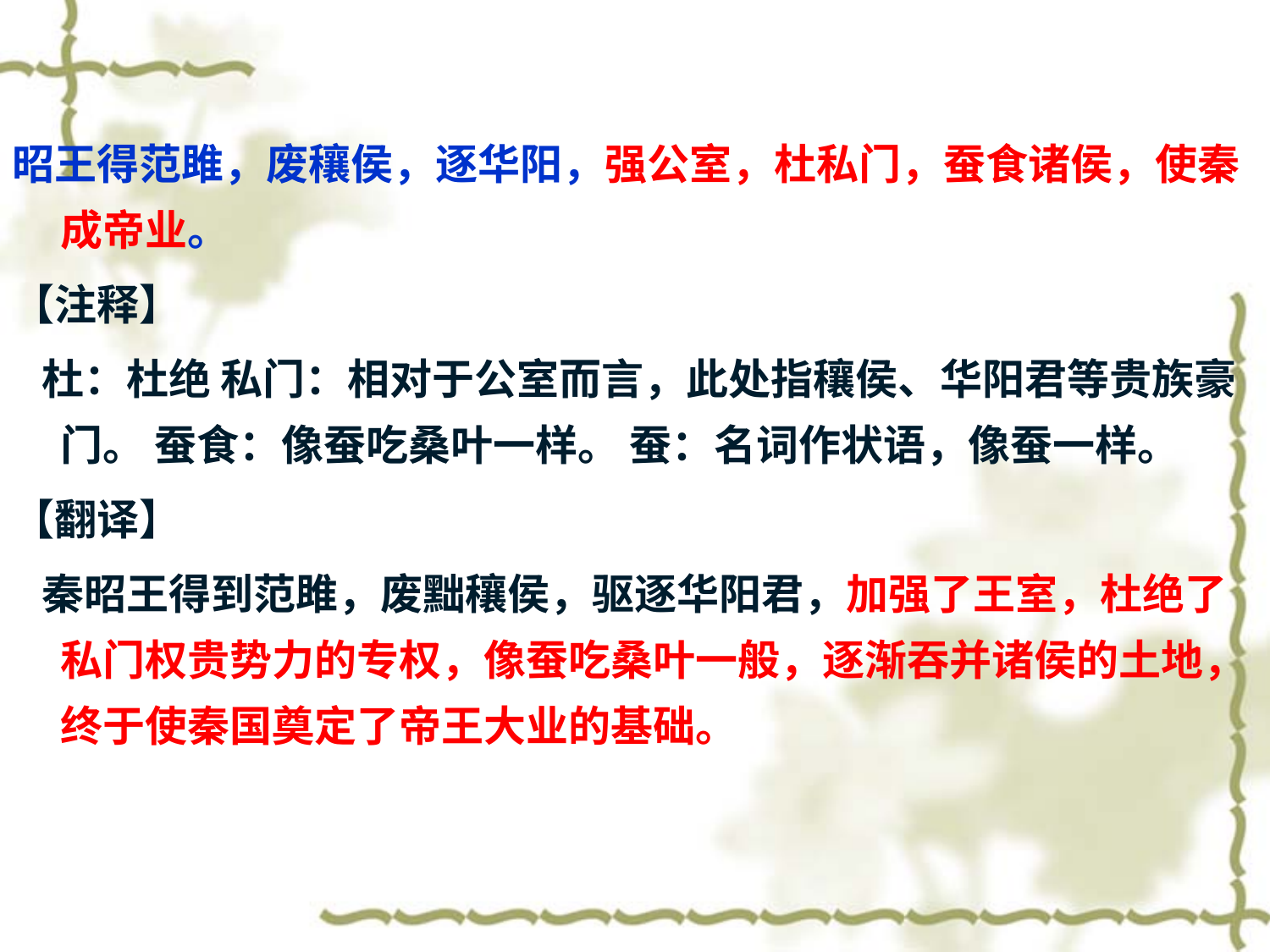

昭王得范雎，废穰侯，逐华阳，强公室，杜私门，蚕食诸侯，使秦成帝业。
【注释】
  杜：杜绝 私门：相对于公室而言，此处指穰侯、华阳君等贵族豪门。 蚕食：像蚕吃桑叶一样。 蚕：名词作状语，像蚕一样。
【翻译】
  秦昭王得到范雎，废黜穰侯，驱逐华阳君，加强了王室，杜绝了私门权贵势力的专权，像蚕吃桑叶一般，逐渐吞并诸侯的土地，终于使秦国奠定了帝王大业的基础。

11